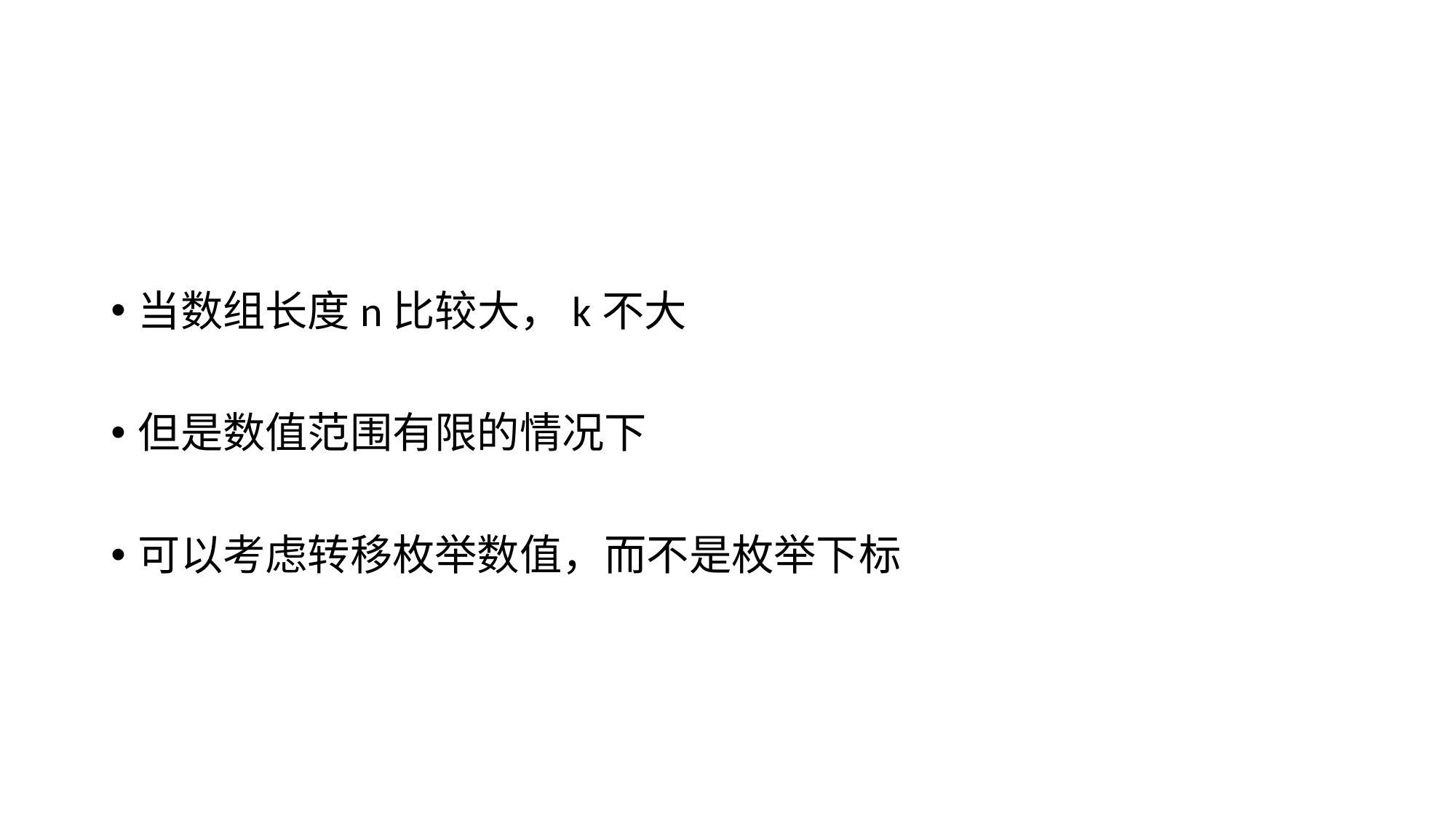

#

当数组长度n比较大，k不大

但是数值范围有限的情况下

可以考虑转移枚举数值，而不是枚举下标